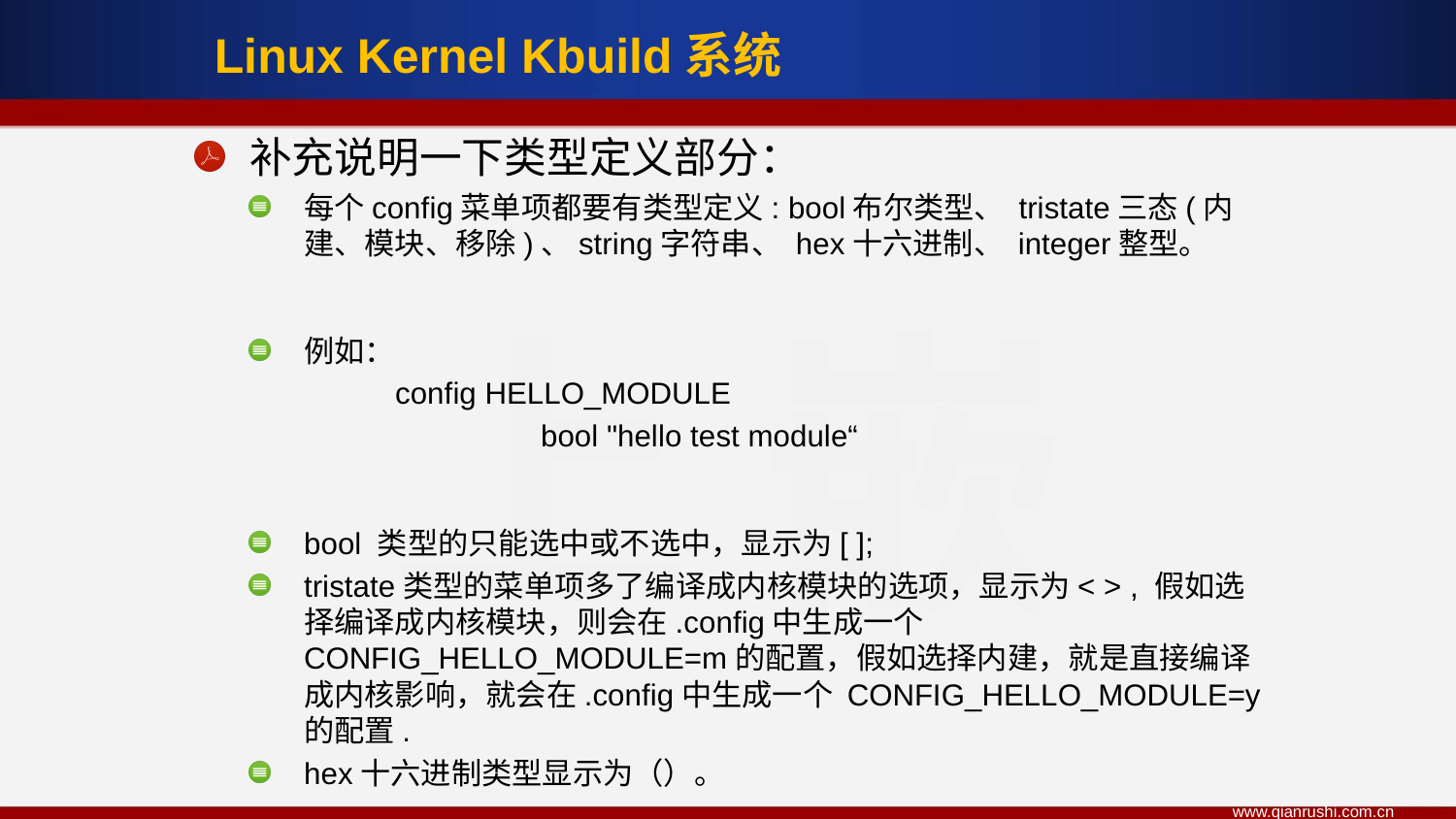

Linux Kernel Kbuild系统
补充说明一下类型定义部分：
每个config菜单项都要有类型定义: bool布尔类型、 tristate三态(内建、模块、移除)、string字符串、 hex十六进制、 integer整型。

例如：
	config HELLO_MODULE
		bool "hello test module“

bool 类型的只能选中或不选中，显示为[ ];
tristate类型的菜单项多了编译成内核模块的选项，显示为< > , 假如选择编译成内核模块，则会在.config中生成一个 CONFIG_HELLO_MODULE=m的配置，假如选择内建，就是直接编译成内核影响，就会在.config中生成一个 CONFIG_HELLO_MODULE=y的配置.
hex十六进制类型显示为（）。